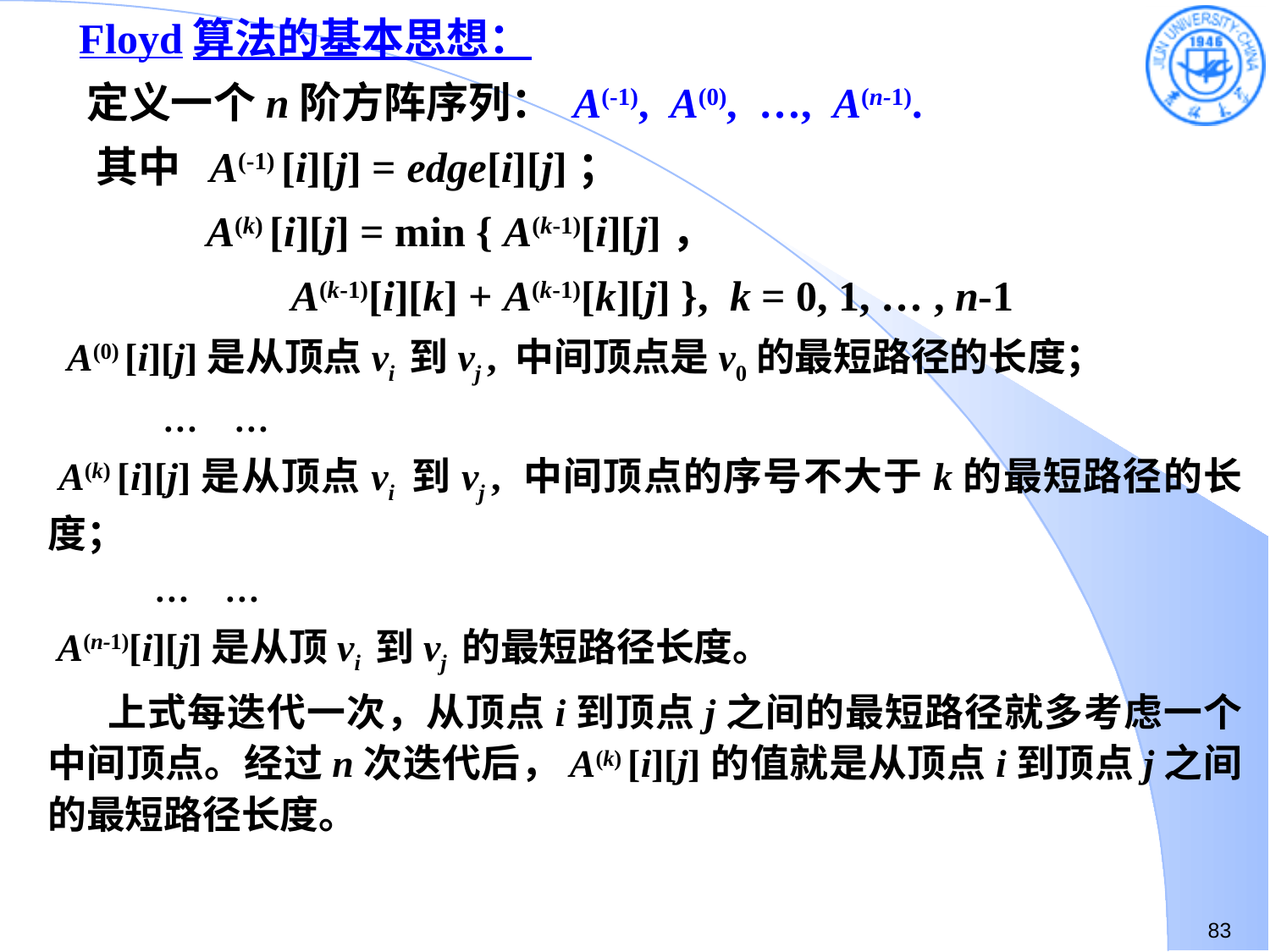

Floyd算法的基本思想：
   定义一个n阶方阵序列： A(-1),  A(0),  …,  A(n-1).
    其中  A(-1) [i][j] = edge[i][j]；
     	   A(k) [i][j] = min { A(k-1)[i][j]，
                       A(k-1)[i][k] + A(k-1)[k][j] },  k = 0, 1, … , n-1
  A(0) [i][j]是从顶点vi 到vj , 中间顶点是v0的最短路径的长度；
             …    …
 A(k) [i][j]是从顶点vi 到vj , 中间顶点的序号不大于k的最短路径的长度；
            …    …
 A(n-1)[i][j]是从顶vi 到vj 的最短路径长度。
     上式每迭代一次，从顶点i到顶点j之间的最短路径就多考虑一个中间顶点。经过n次迭代后，A(k) [i][j]的值就是从顶点i到顶点j之间的最短路径长度。